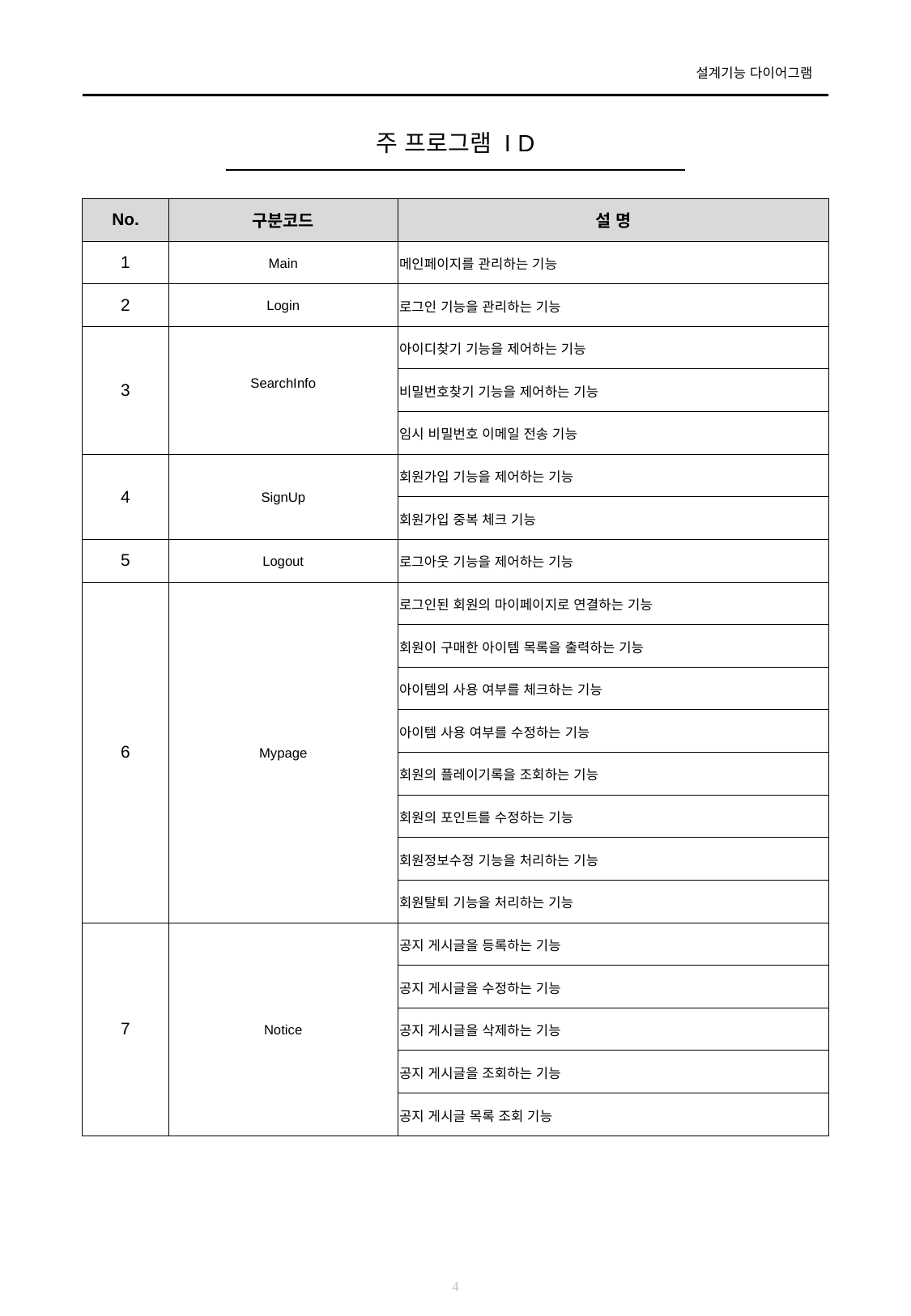

# 주 프로그램 I D
| No. | 구분코드 | 설 명 |
| --- | --- | --- |
| 1 | Main | 메인페이지를 관리하는 기능 |
| 2 | Login | 로그인 기능을 관리하는 기능 |
| 3 | SearchInfo | 아이디찾기 기능을 제어하는 기능 |
|  |  | 비밀번호찾기 기능을 제어하는 기능 |
| 5 | SearchInfo | 임시 비밀번호 이메일 전송 기능 |
| 4 | SignUp | 회원가입 기능을 제어하는 기능 |
|  |  | 회원가입 중복 체크 기능 |
| 5 | Logout | 로그아웃 기능을 제어하는 기능 |
| 6 | Mypage | 로그인된 회원의 마이페이지로 연결하는 기능 |
|  |  | 회원이 구매한 아이템 목록을 출력하는 기능 |
|  |  | 아이템의 사용 여부를 체크하는 기능 |
|  |  | 아이템 사용 여부를 수정하는 기능 |
|  |  | 회원의 플레이기록을 조회하는 기능 |
|  |  | 회원의 포인트를 수정하는 기능 |
|  |  | 회원정보수정 기능을 처리하는 기능 |
|  |  | 회원탈퇴 기능을 처리하는 기능 |
| 7 | Notice | 공지 게시글을 등록하는 기능 |
|  |  | 공지 게시글을 수정하는 기능 |
|  |  | 공지 게시글을 삭제하는 기능 |
|  |  | 공지 게시글을 조회하는 기능 |
|  |  | 공지 게시글 목록 조회 기능 |
4